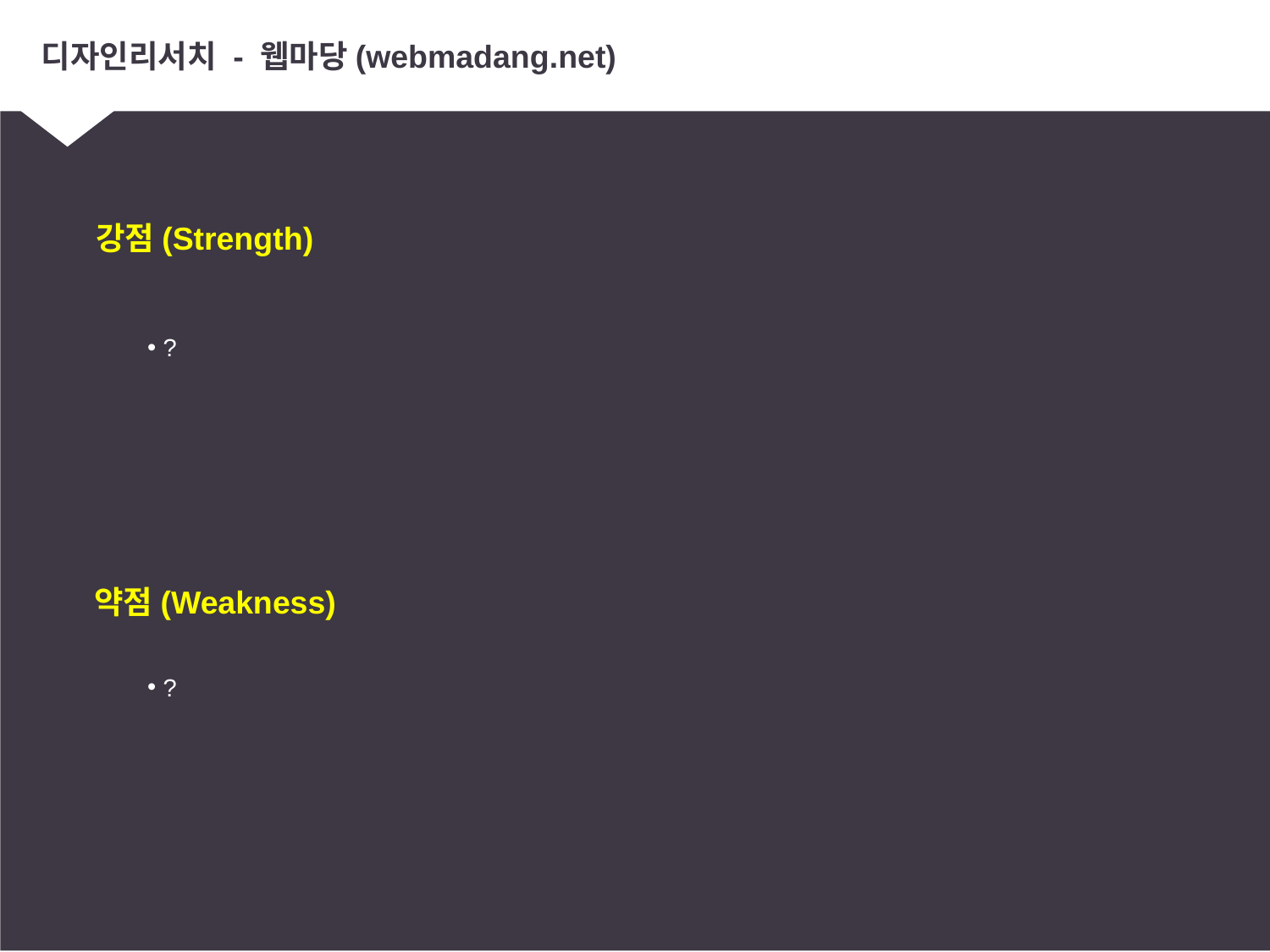

# 디자인리서치 - 웹마당(webmadang.net)
강점(Strength)
 ?
약점(Weakness)
 ?